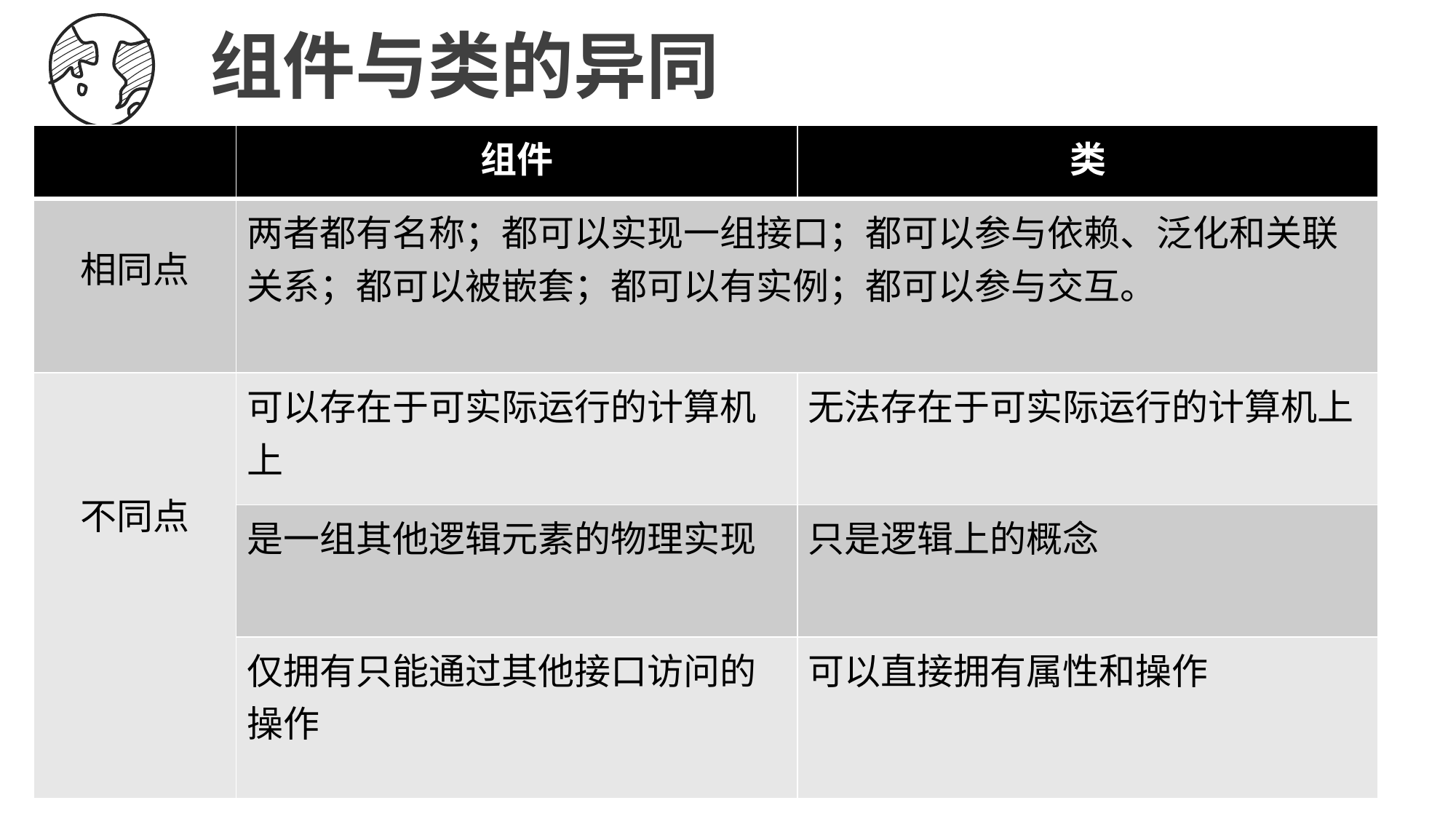

组件与类的异同

|  | 组件 | 类 |
| --- | --- | --- |
| 相同点 | 两者都有名称；都可以实现一组接口；都可以参与依赖、泛化和关联关系；都可以被嵌套；都可以有实例；都可以参与交互。 |  |
| 不同点 | 可以存在于可实际运行的计算机上 | 无法存在于可实际运行的计算机上 |
|  | 是一组其他逻辑元素的物理实现 | 只是逻辑上的概念 |
|  | 仅拥有只能通过其他接口访问的操作 | 可以直接拥有属性和操作 |